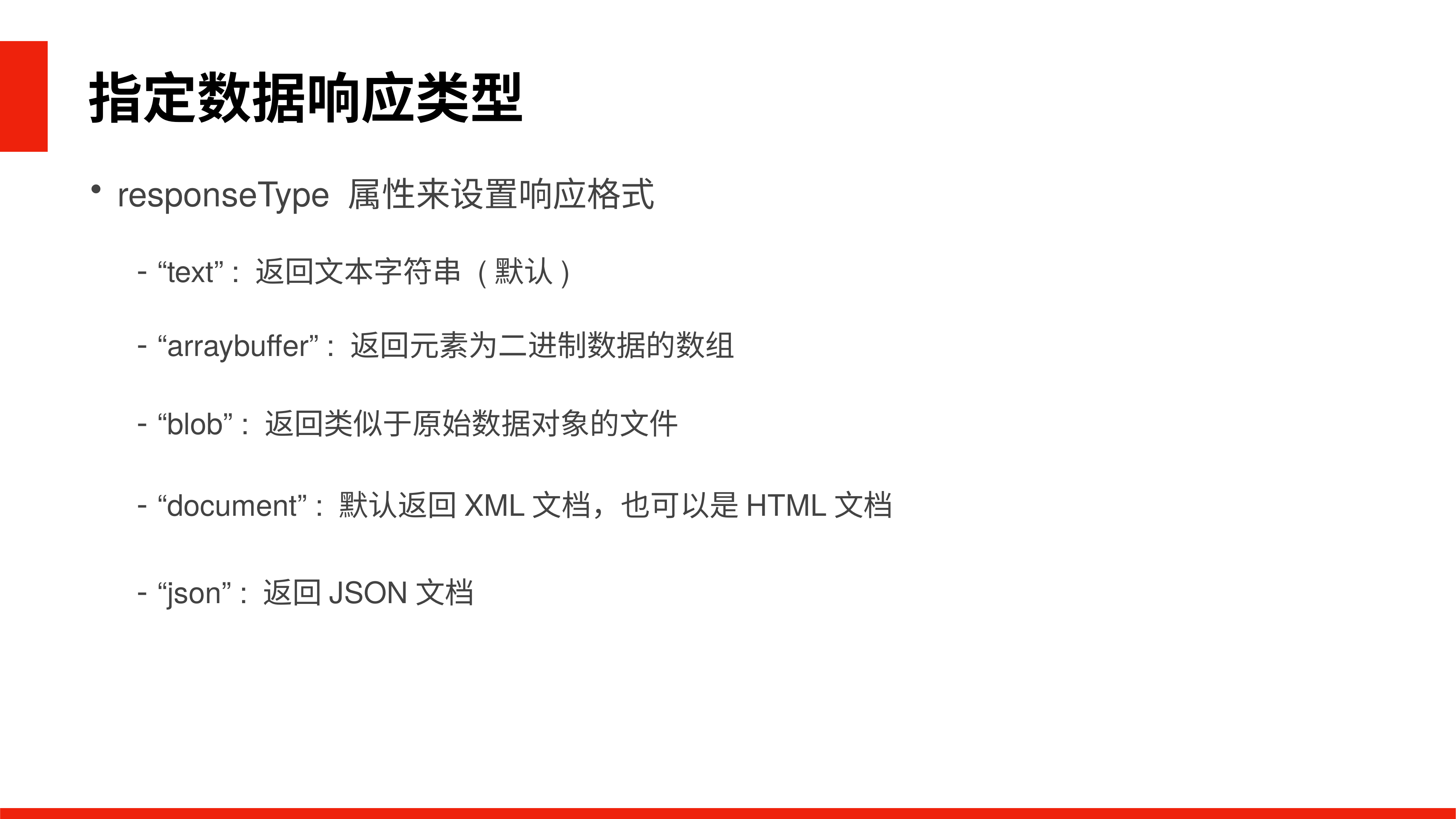

指定数据响应类型
responseType 属性来设置响应格式
- “text” : 返回文本字符串 (默认)
- “arraybuffer” : 返回元素为二进制数据的数组
- “blob” : 返回类似于原始数据对象的文件
- “document” : 默认返回XML文档，也可以是HTML文档
- “json” : 返回JSON文档
13